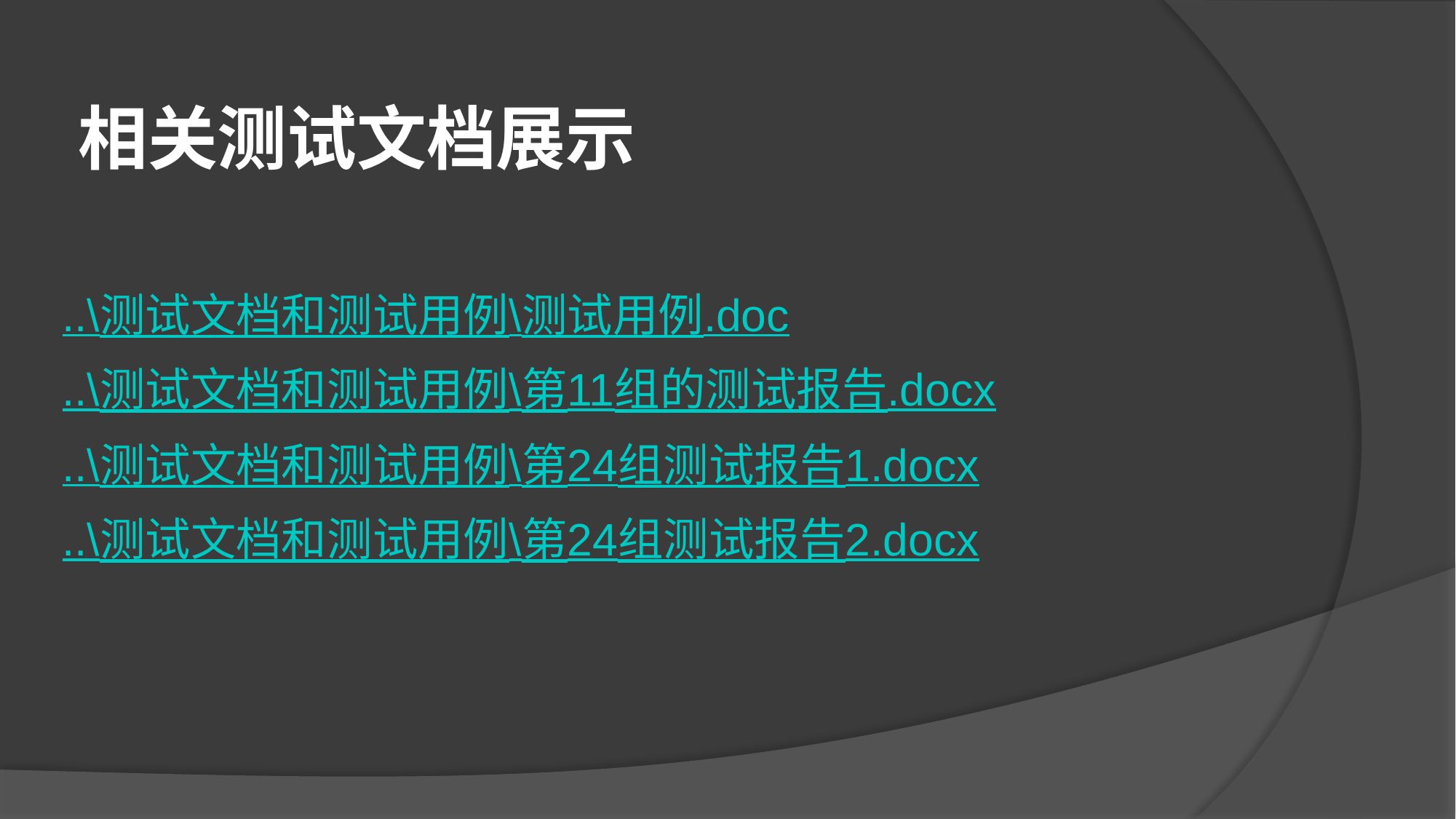

# 相关测试文档展示
..\测试文档和测试用例\测试用例.doc
..\测试文档和测试用例\第11组的测试报告.docx
..\测试文档和测试用例\第24组测试报告1.docx
..\测试文档和测试用例\第24组测试报告2.docx